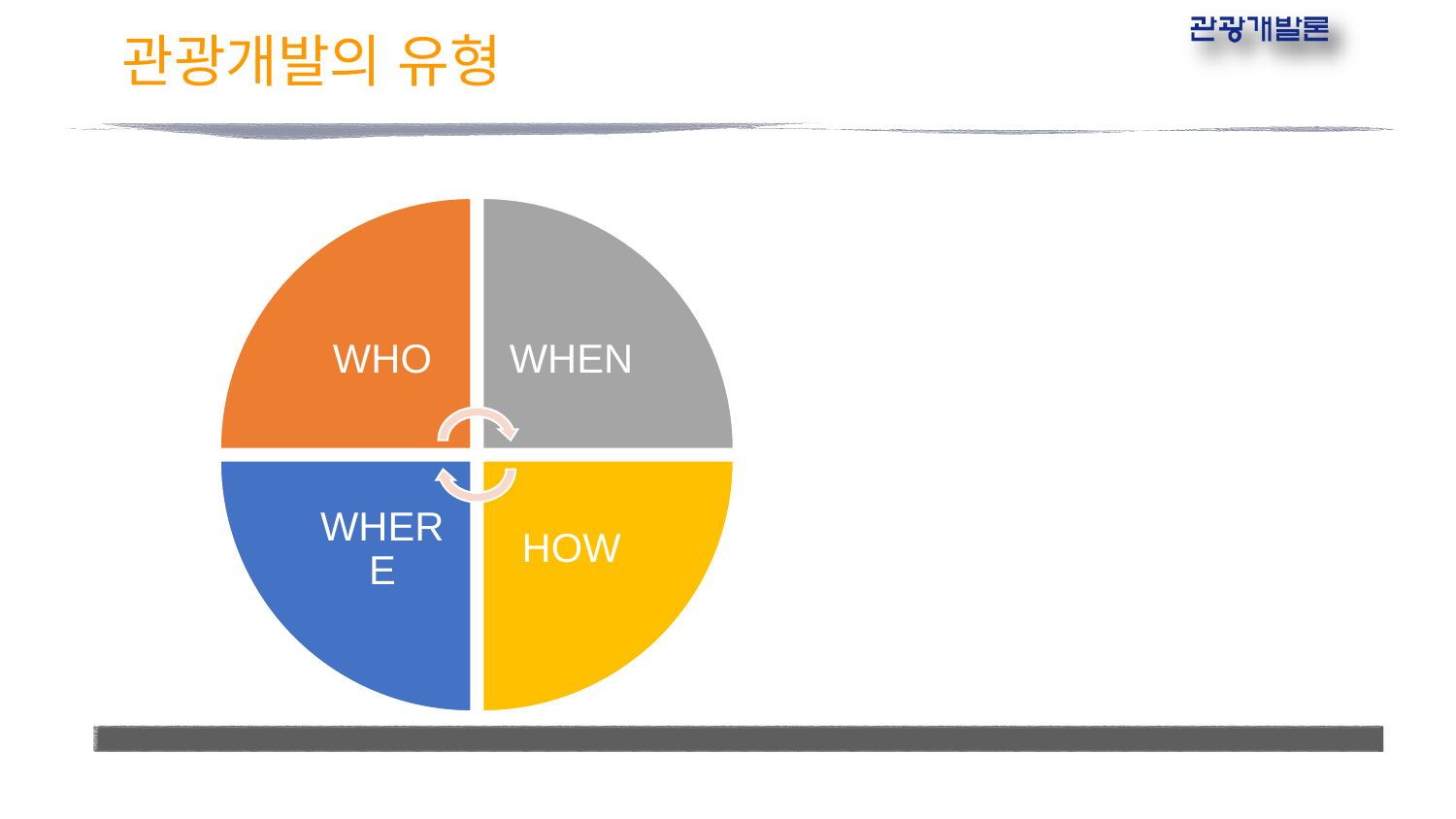

# 관광개발의 유형
WHO
WHEN
HOW
WHERE